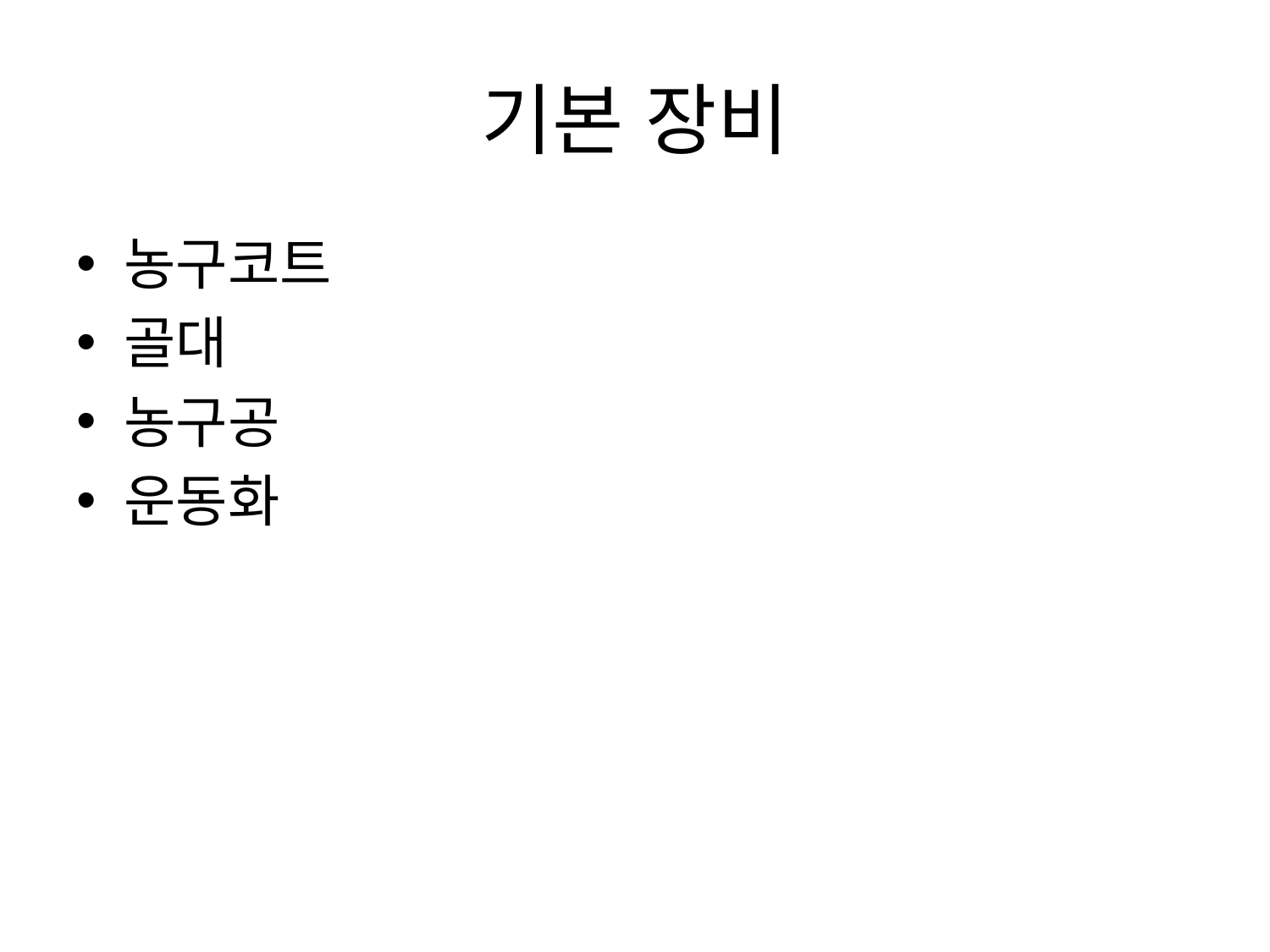

# 기본 장비
농구코트
골대
농구공
운동화